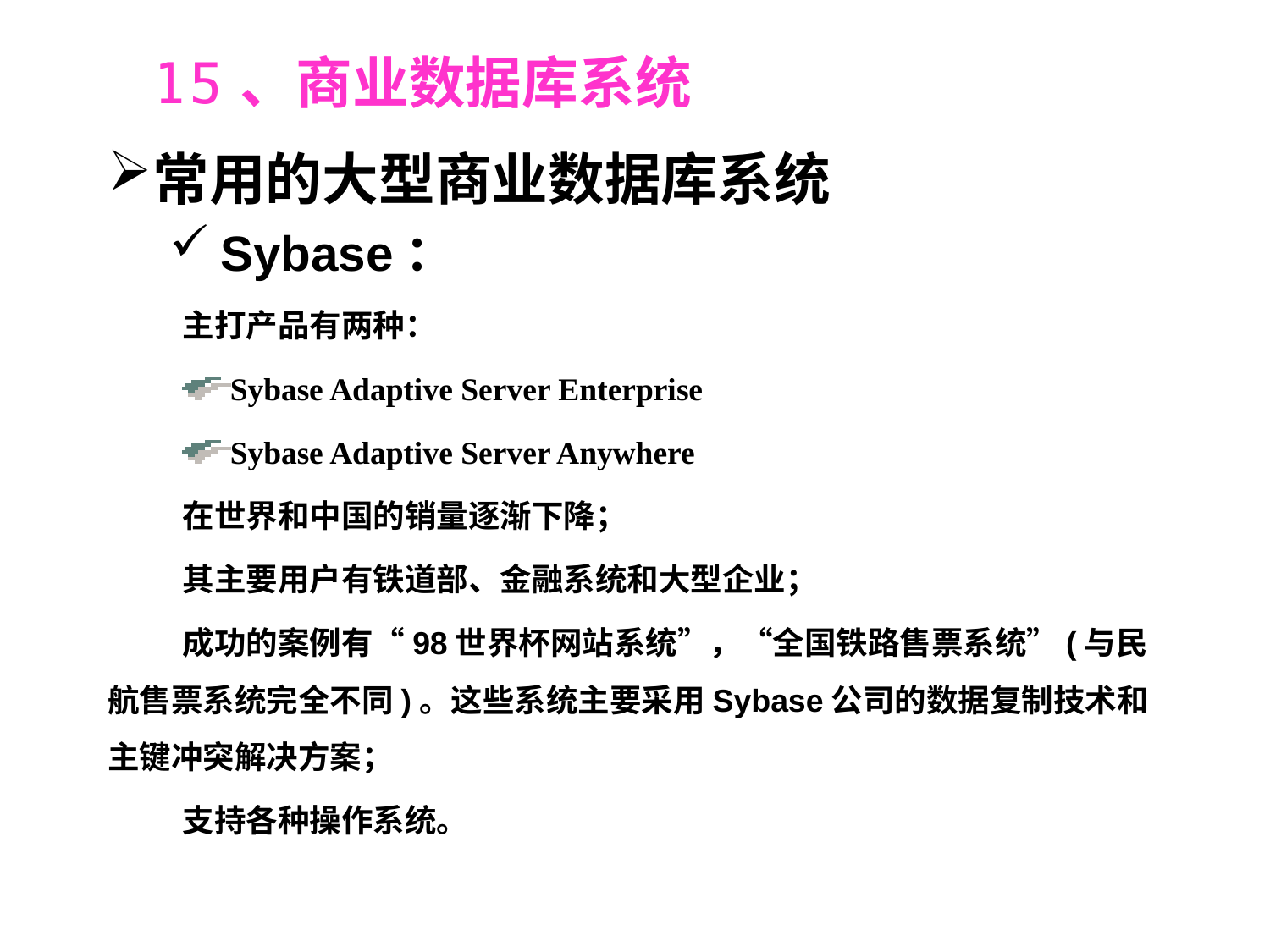

15、商业数据库系统
常用的大型商业数据库系统
Sybase：
主打产品有两种：
Sybase Adaptive Server Enterprise
Sybase Adaptive Server Anywhere
在世界和中国的销量逐渐下降；
其主要用户有铁道部、金融系统和大型企业；
成功的案例有“98世界杯网站系统”，“全国铁路售票系统”(与民航售票系统完全不同)。这些系统主要采用Sybase公司的数据复制技术和主键冲突解决方案；
支持各种操作系统。